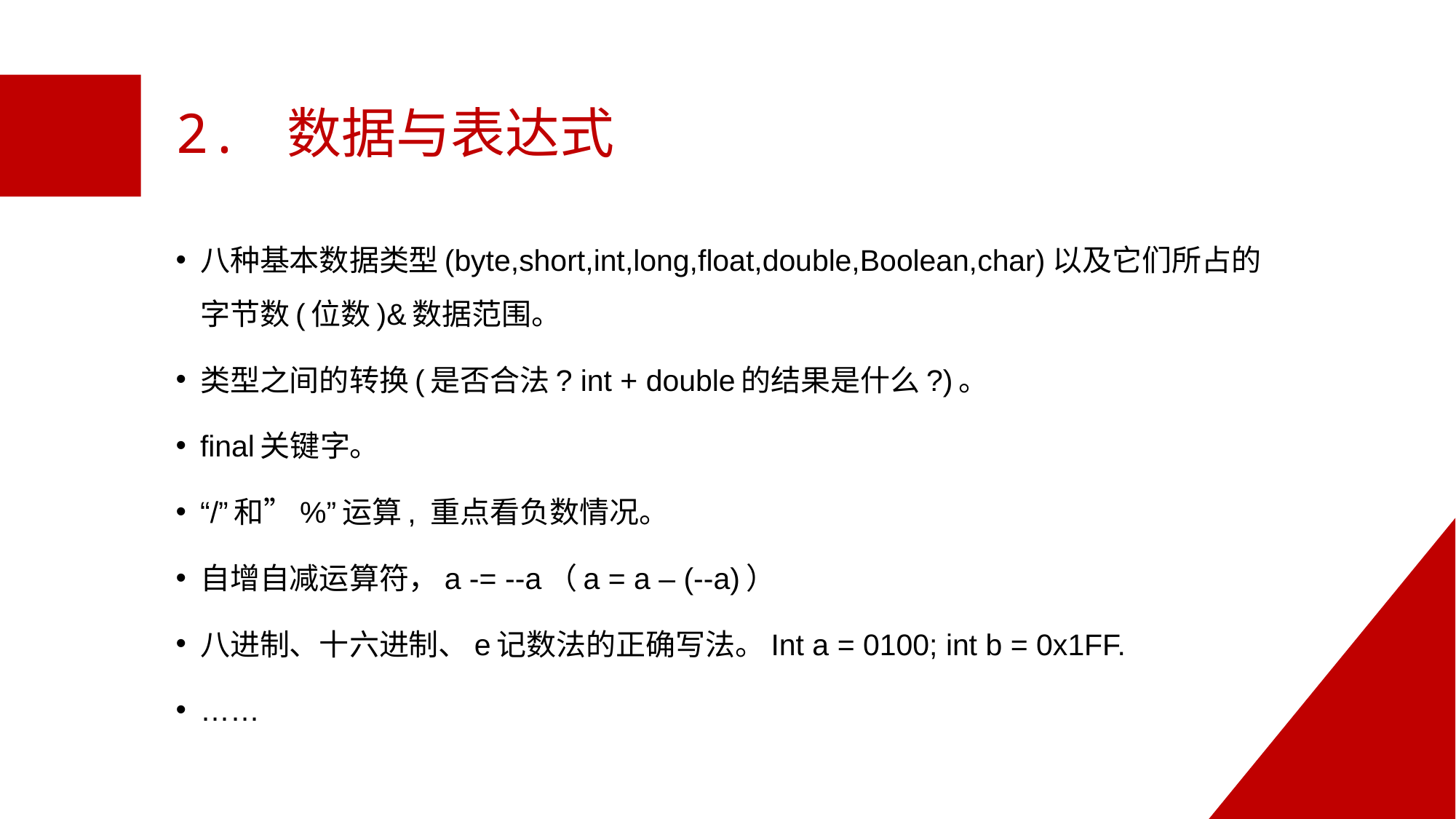

# 2. 数据与表达式
八种基本数据类型(byte,short,int,long,float,double,Boolean,char)以及它们所占的字节数(位数)&数据范围。
类型之间的转换(是否合法? int + double的结果是什么?)。
final关键字。
“/”和”%”运算, 重点看负数情况。
自增自减运算符，a -= --a（a = a – (--a)）
八进制、十六进制、e记数法的正确写法。Int a = 0100; int b = 0x1FF.
……